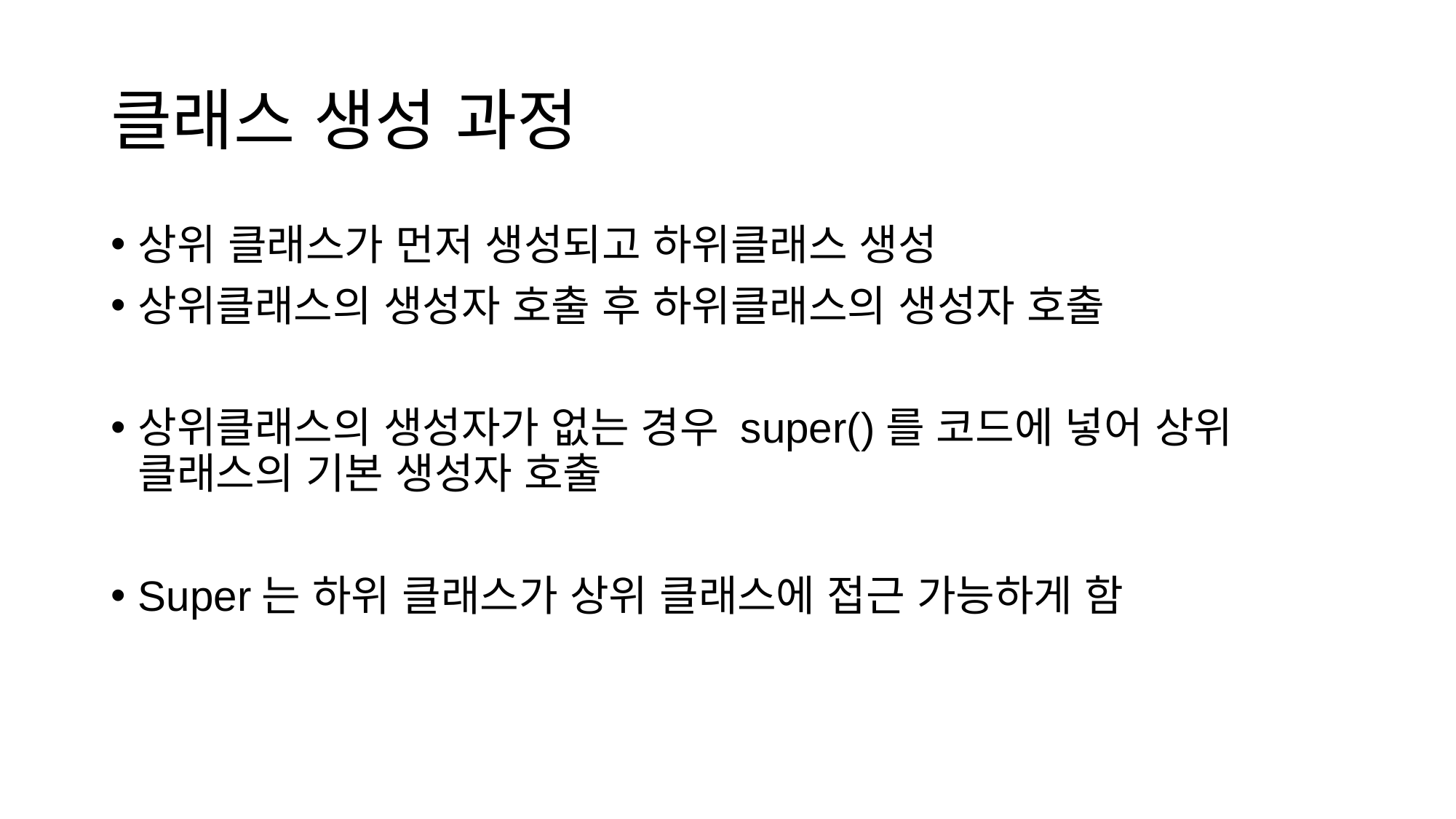

# 클래스 생성 과정
상위 클래스가 먼저 생성되고 하위클래스 생성
상위클래스의 생성자 호출 후 하위클래스의 생성자 호출

상위클래스의 생성자가 없는 경우 super()를 코드에 넣어 상위 클래스의 기본 생성자 호출

Super는 하위 클래스가 상위 클래스에 접근 가능하게 함